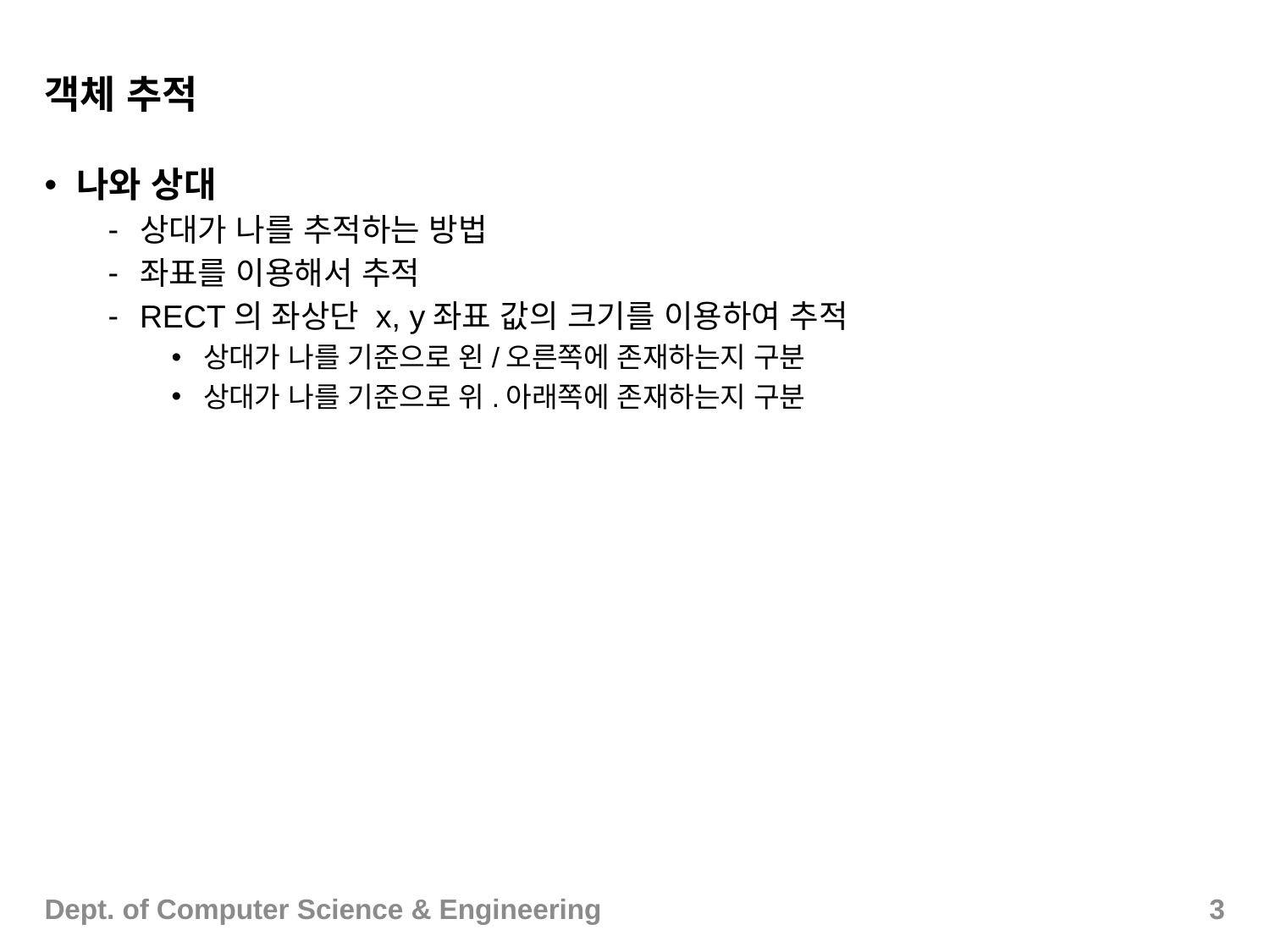

# 객체 추적
나와 상대
상대가 나를 추적하는 방법
좌표를 이용해서 추적
RECT의 좌상단 x, y좌표 값의 크기를 이용하여 추적
상대가 나를 기준으로 왼/오른쪽에 존재하는지 구분
상대가 나를 기준으로 위.아래쪽에 존재하는지 구분
Dept. of Computer Science & Engineering
3